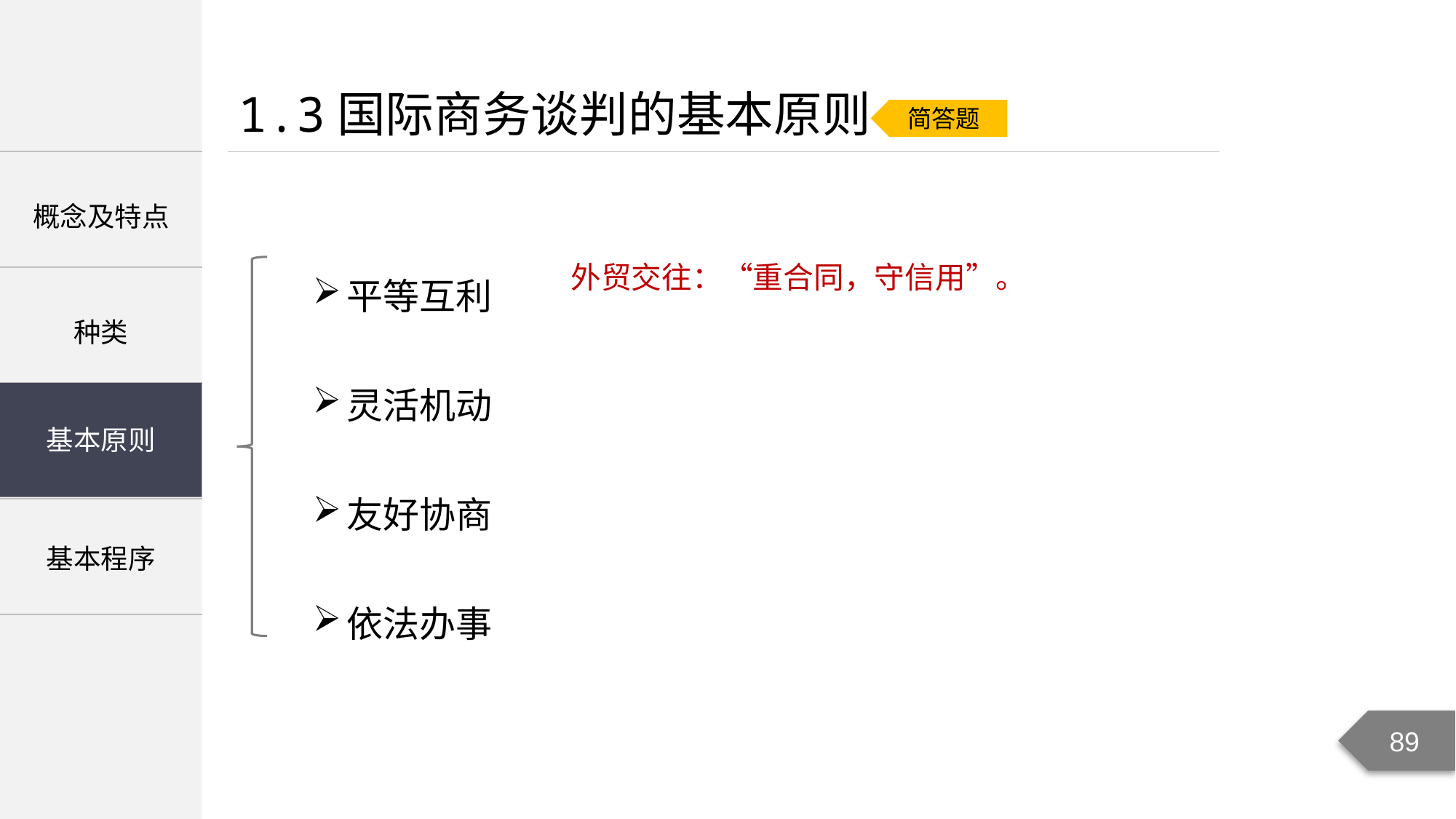

1.3国际商务谈判的基本原则
简答题
| 概念及特点 |
| --- |
| 种类 |
|  |
| 基本程序 |
平等互利
灵活机动
友好协商
依法办事
外贸交往：“重合同，守信用”。

基本原则
89